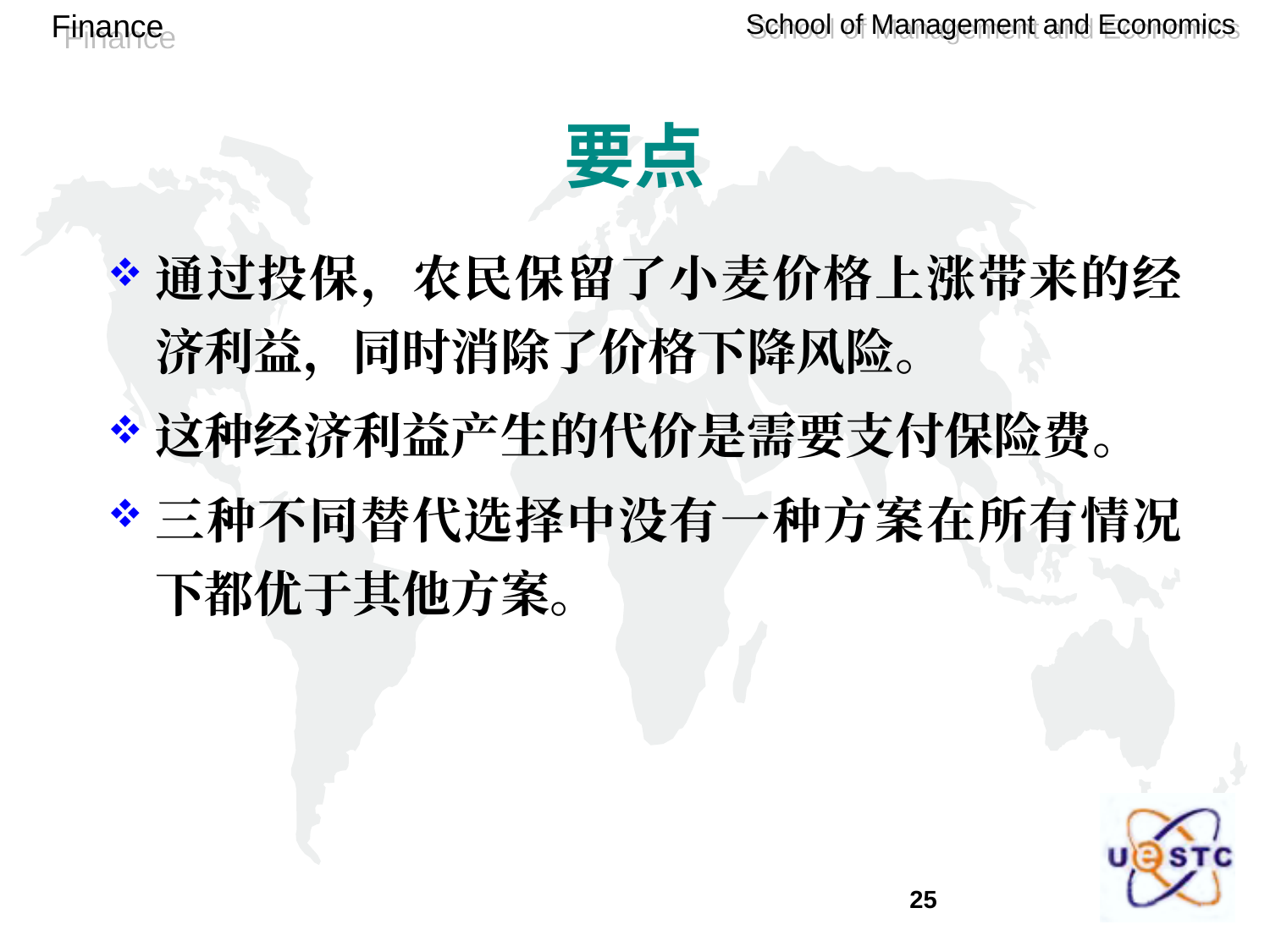

要点
通过投保，农民保留了小麦价格上涨带来的经济利益，同时消除了价格下降风险。
这种经济利益产生的代价是需要支付保险费。
三种不同替代选择中没有一种方案在所有情况下都优于其他方案。